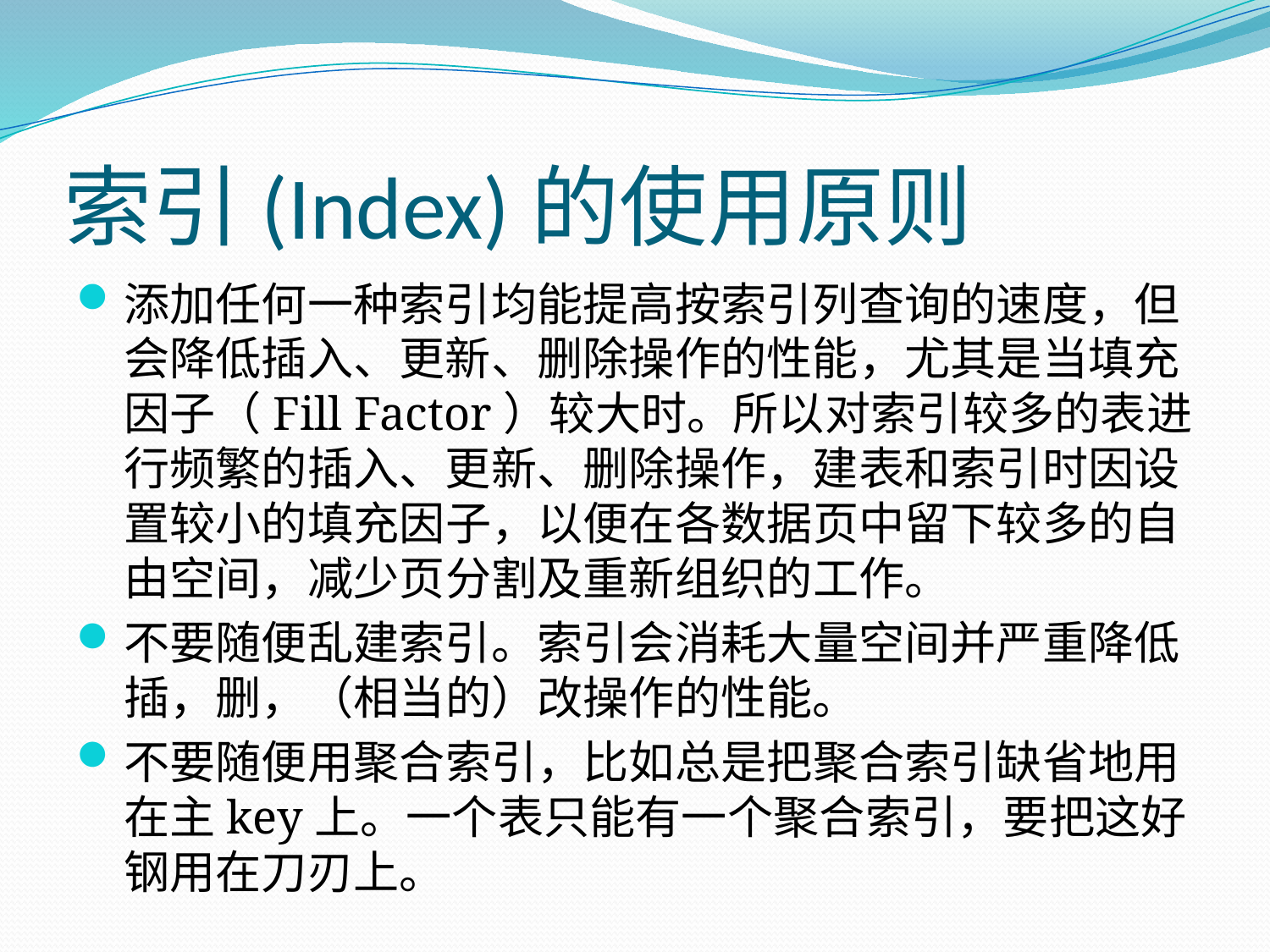

# 索引(Index)的使用原则
添加任何一种索引均能提高按索引列查询的速度，但会降低插入、更新、删除操作的性能，尤其是当填充因子（Fill Factor）较大时。所以对索引较多的表进行频繁的插入、更新、删除操作，建表和索引时因设置较小的填充因子，以便在各数据页中留下较多的自由空间，减少页分割及重新组织的工作。
不要随便乱建索引。索引会消耗大量空间并严重降低插，删，（相当的）改操作的性能。
不要随便用聚合索引，比如总是把聚合索引缺省地用在主key上。一个表只能有一个聚合索引，要把这好钢用在刀刃上。